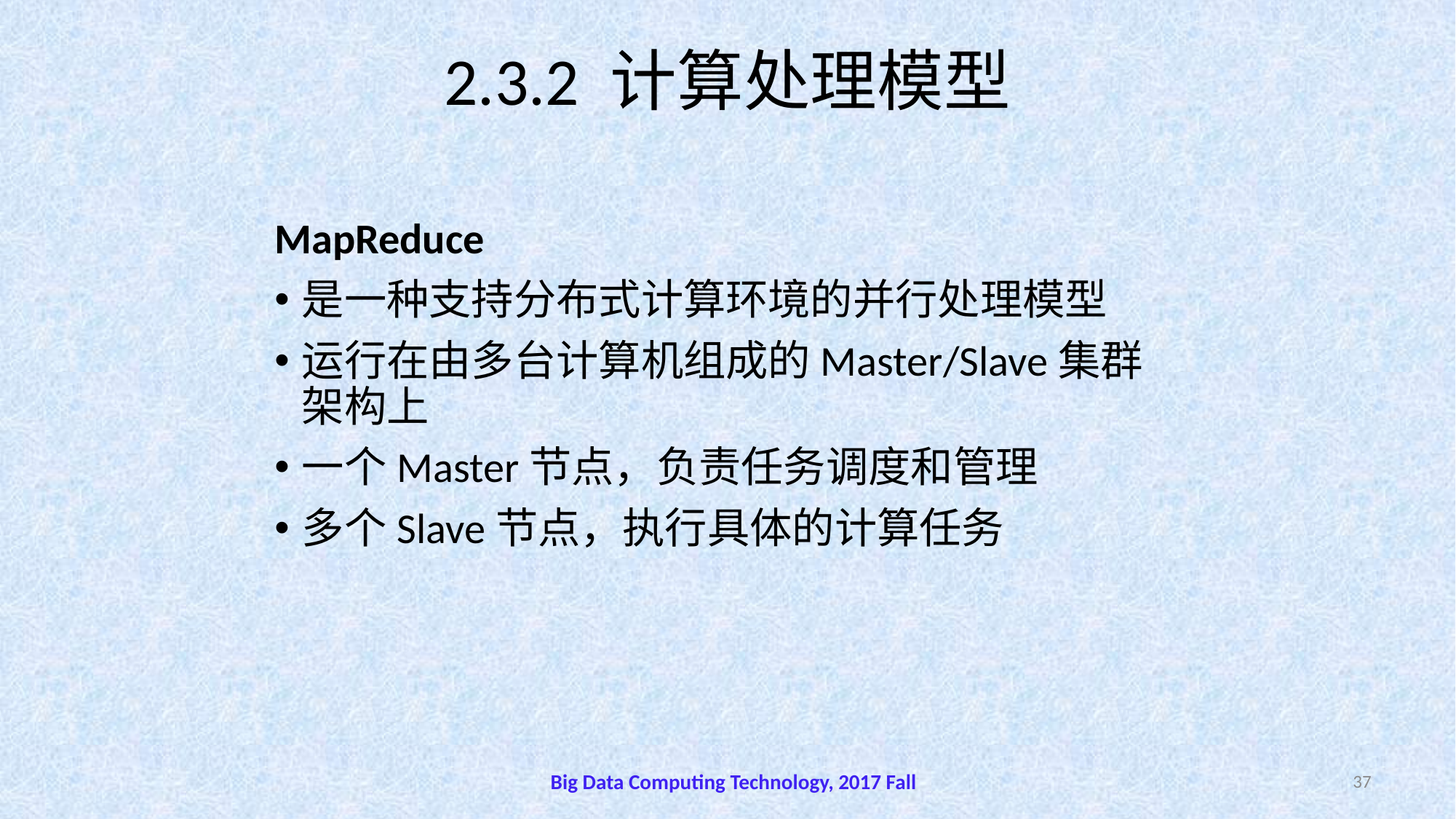

# 2.3.2 计算处理模型
MapReduce
是一种支持分布式计算环境的并行处理模型
运行在由多台计算机组成的Master/Slave集群架构上
一个Master节点，负责任务调度和管理
多个Slave节点，执行具体的计算任务
Big Data Computing Technology, 2017 Fall
37